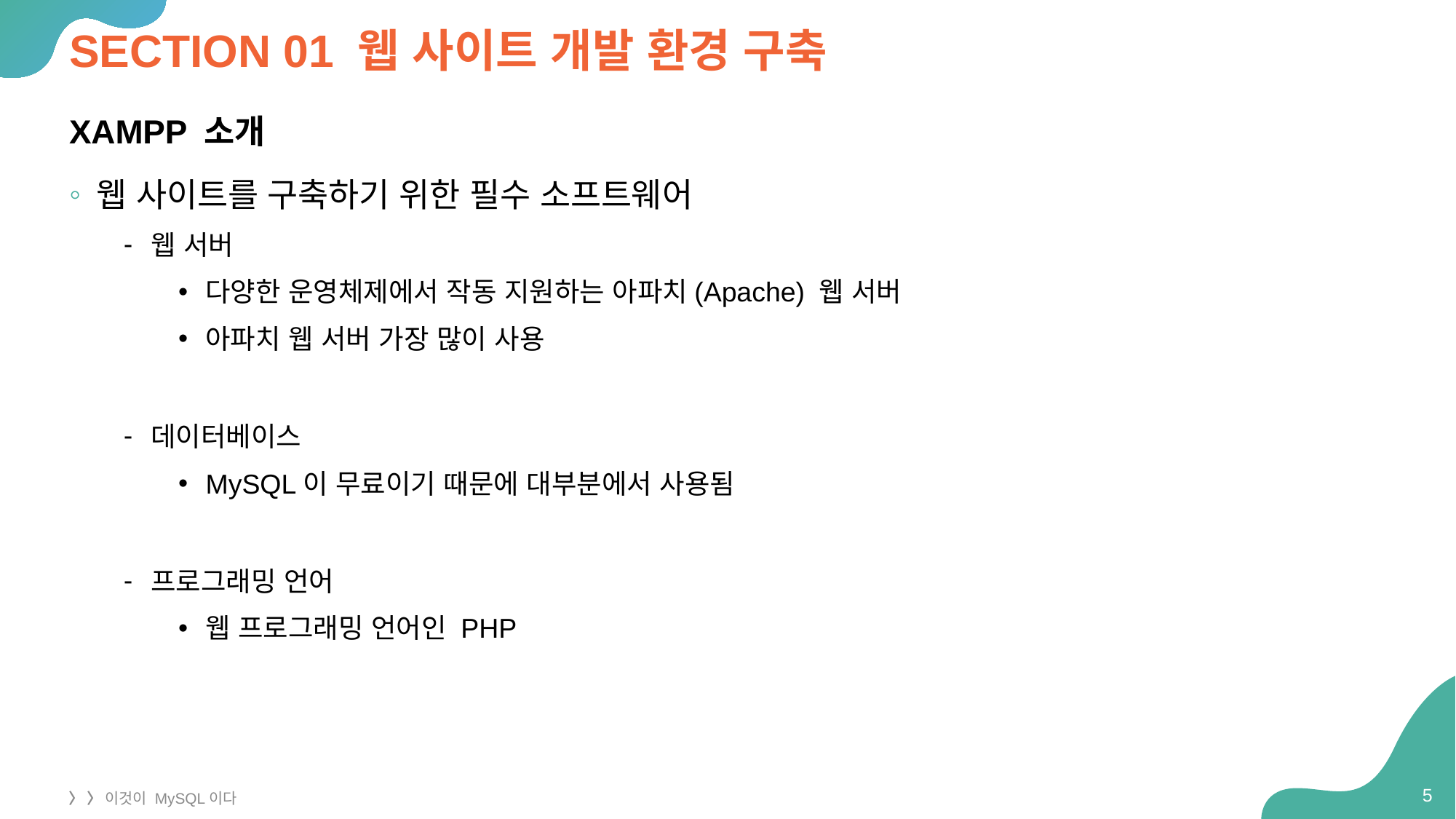

# SECTION 01 웹 사이트 개발 환경 구축
XAMPP 소개
웹 사이트를 구축하기 위한 필수 소프트웨어
웹 서버
다양한 운영체제에서 작동 지원하는 아파치(Apache) 웹 서버
아파치 웹 서버 가장 많이 사용

데이터베이스
MySQL이 무료이기 때문에 대부분에서 사용됨

프로그래밍 언어
웹 프로그래밍 언어인 PHP
5
〉 〉 이것이 MySQL이다